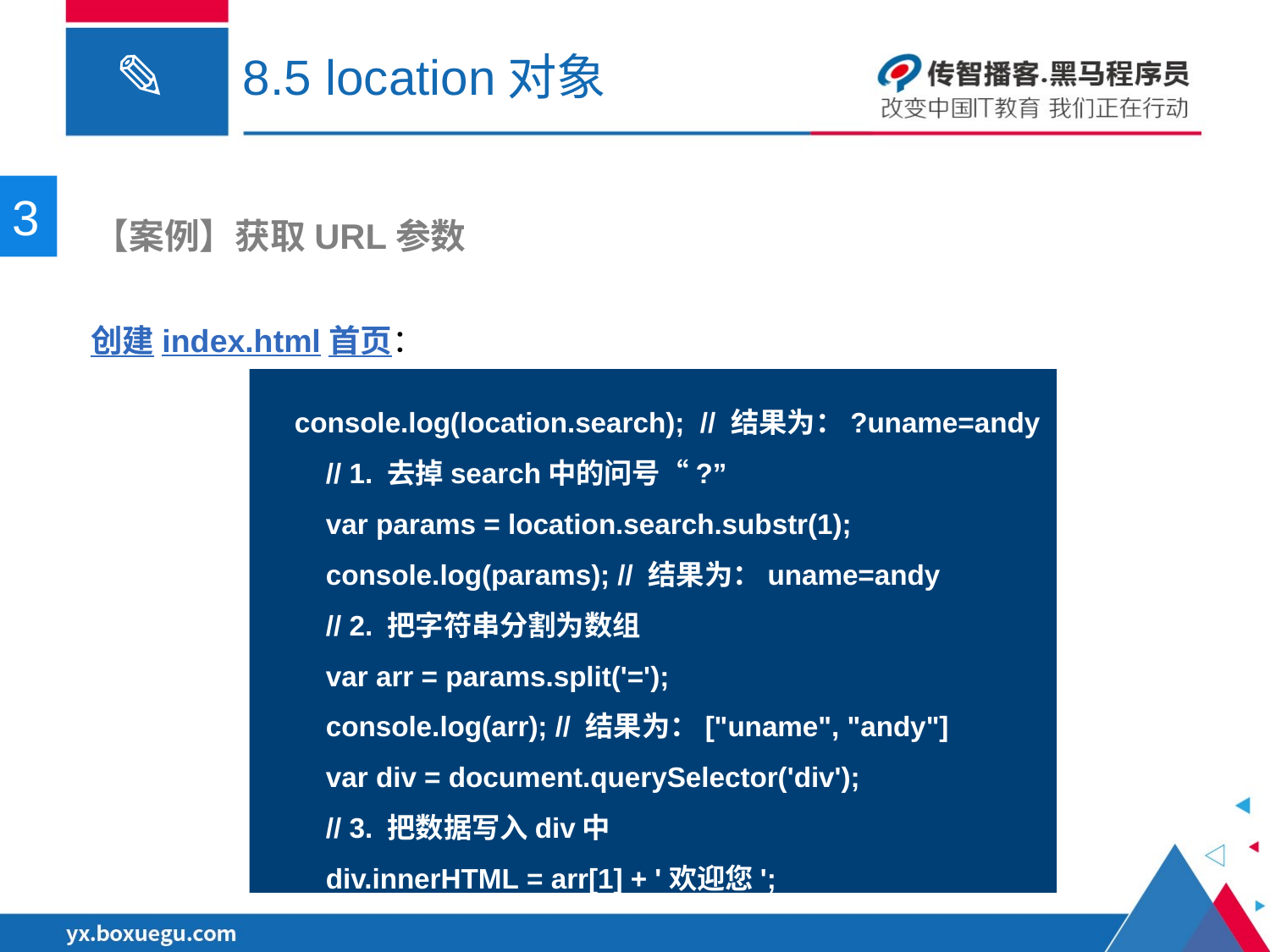

# 8.5 location对象

3
  【案例】获取URL参数
创建index.html首页：

console.log(location.search);  // 结果为：?uname=andy
    // 1. 去掉search中的问号“?”
    var params = location.search.substr(1);
    console.log(params); // 结果为：uname=andy
    // 2. 把字符串分割为数组
    var arr = params.split('=');
    console.log(arr); // 结果为：["uname", "andy"]
    var div = document.querySelector('div');
    // 3. 把数据写入div中
    div.innerHTML = arr[1] + '欢迎您';